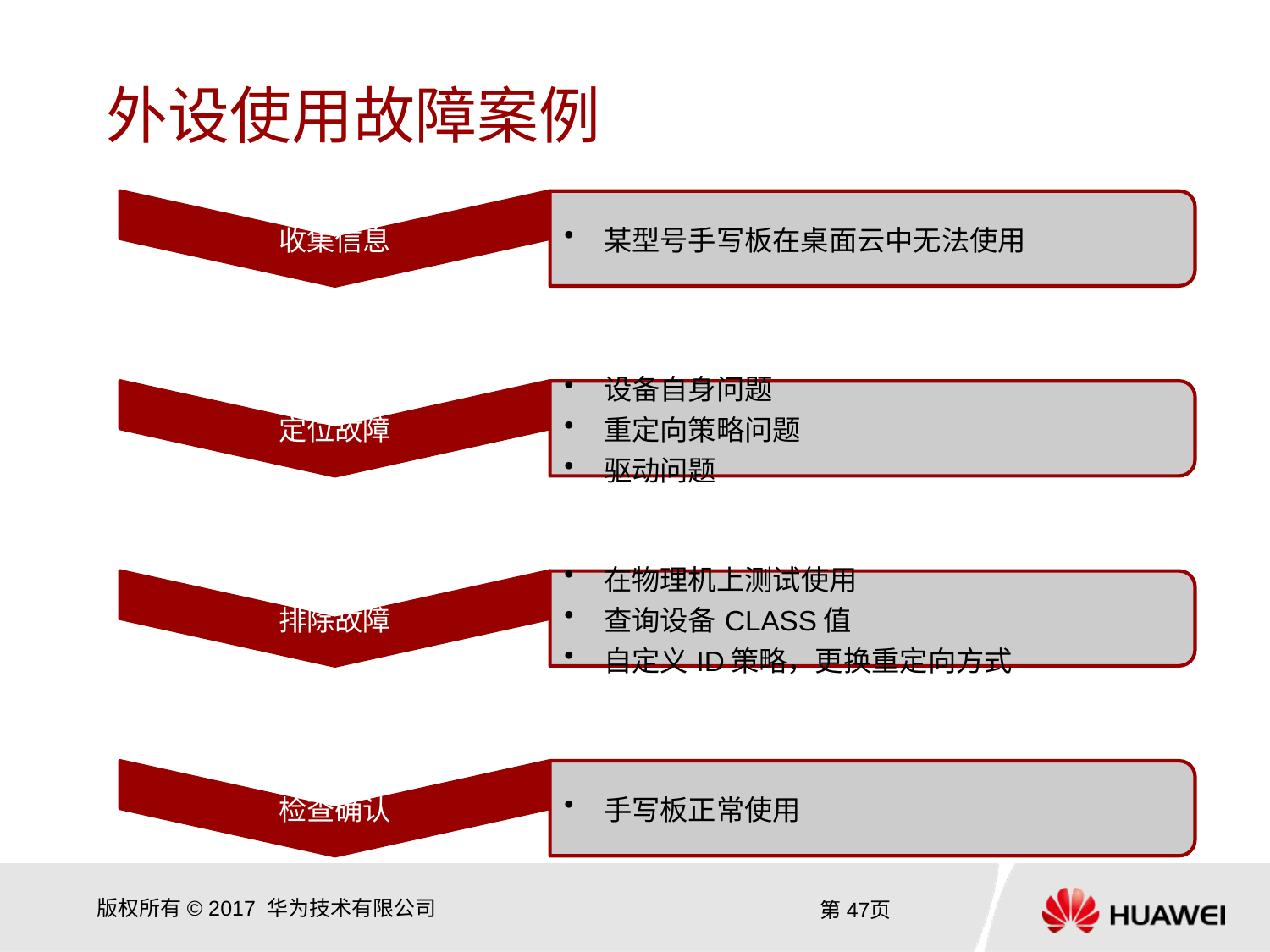

# 外设使用故障案例
收集信息
某型号手写板在桌面云中无法使用
定位故障
设备自身问题
重定向策略问题
驱动问题
排除故障
在物理机上测试使用
自定义ID策略，更换重定向方式
检查确认
手写板正常使用
查询设备CLASS值